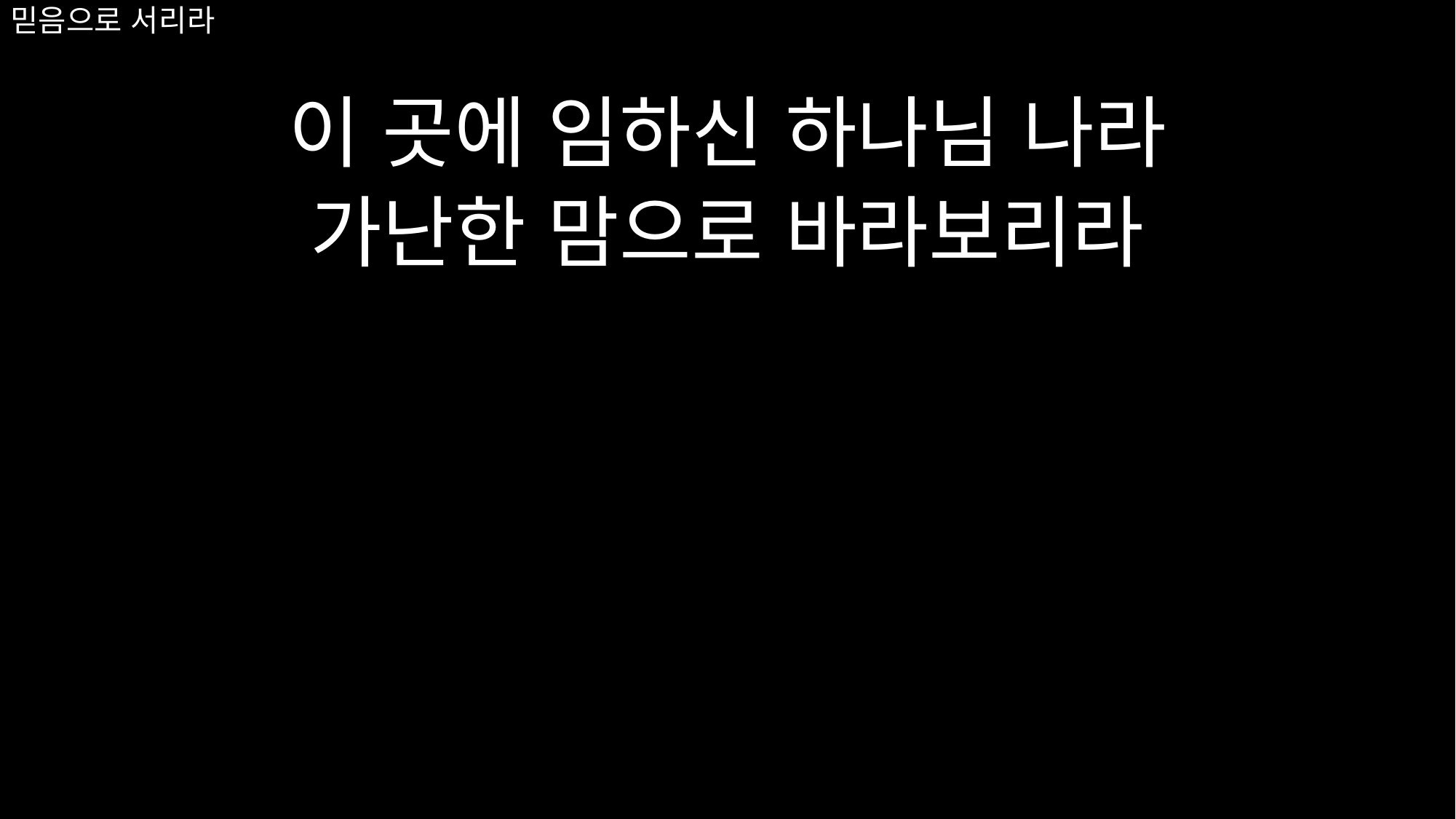

# 믿음으로 서리라
이 곳에 임하신 하나님 나라
가난한 맘으로 바라보리라